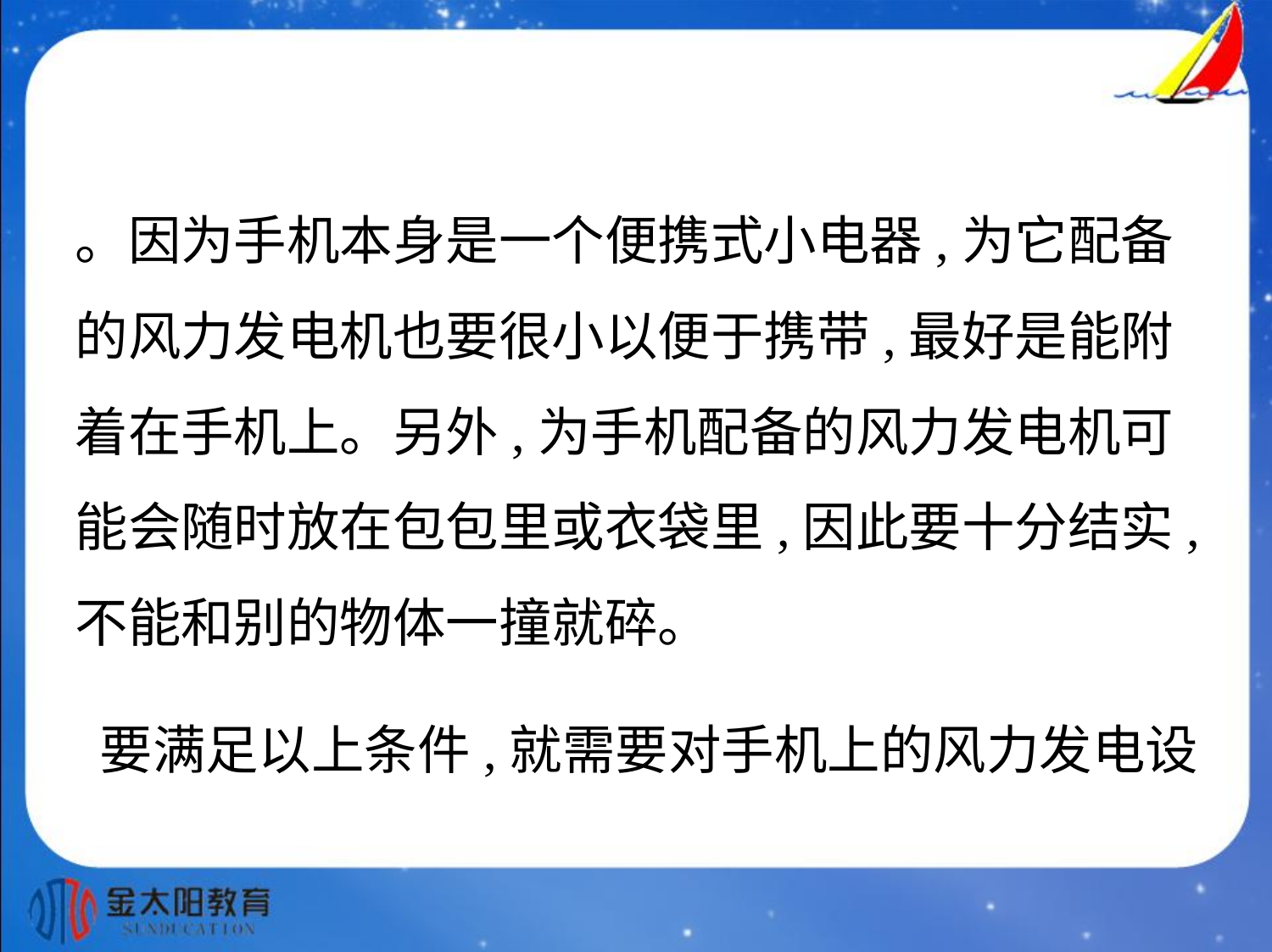

。因为手机本身是一个便携式小电器,为它配备
的风力发电机也要很小以便于携带,最好是能附
着在手机上。另外,为手机配备的风力发电机可
能会随时放在包包里或衣袋里,因此要十分结实,
不能和别的物体一撞就碎。
 要满足以上条件,就需要对手机上的风力发电设